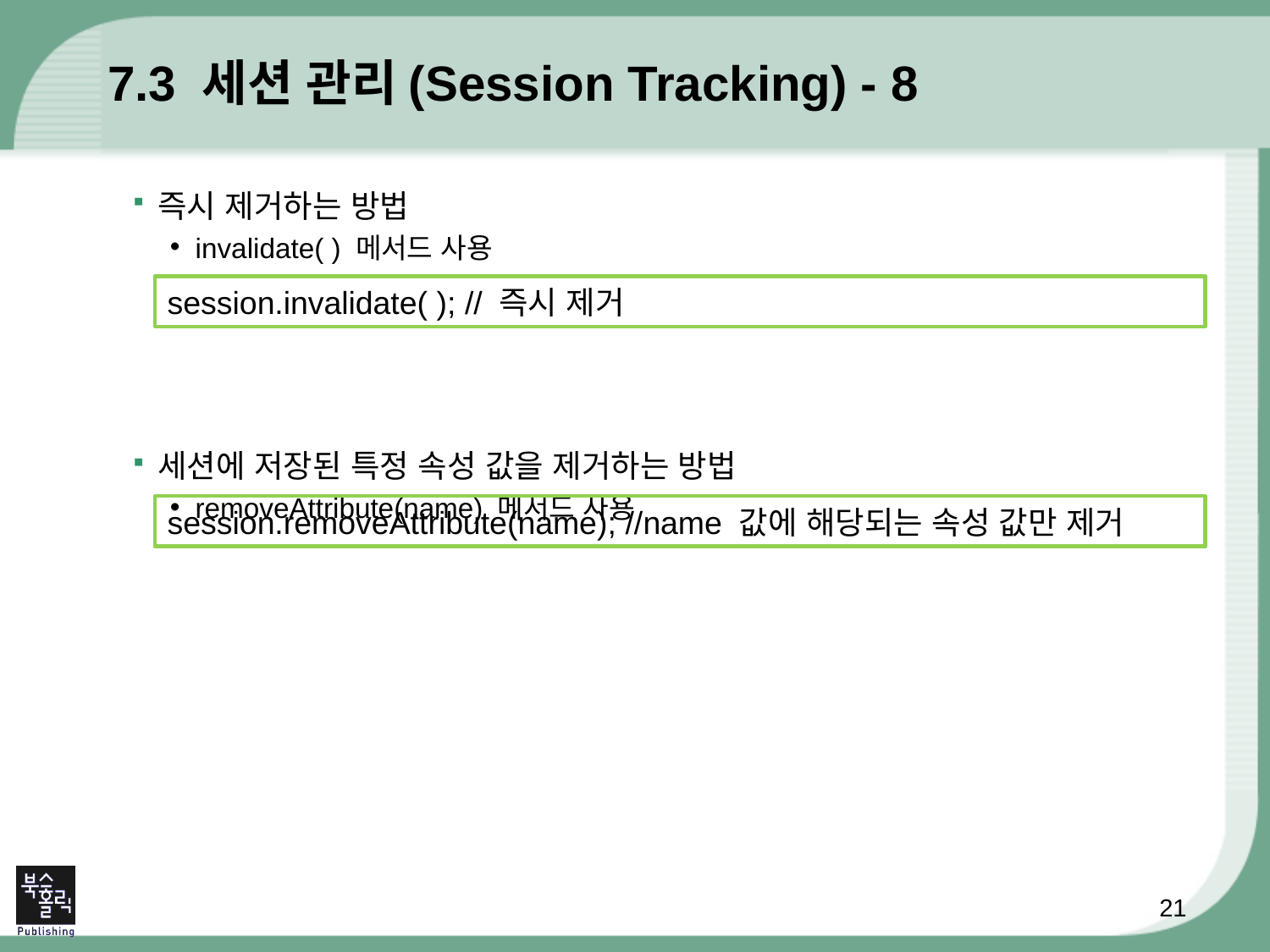

# 7.3 세션 관리(Session Tracking) - 8
즉시 제거하는 방법
invalidate( ) 메서드 사용

세션에 저장된 특정 속성 값을 제거하는 방법
removeAttribute(name) 메서드 사용
session.invalidate( ); // 즉시 제거
session.removeAttribute(name); //name 값에 해당되는 속성 값만 제거
21